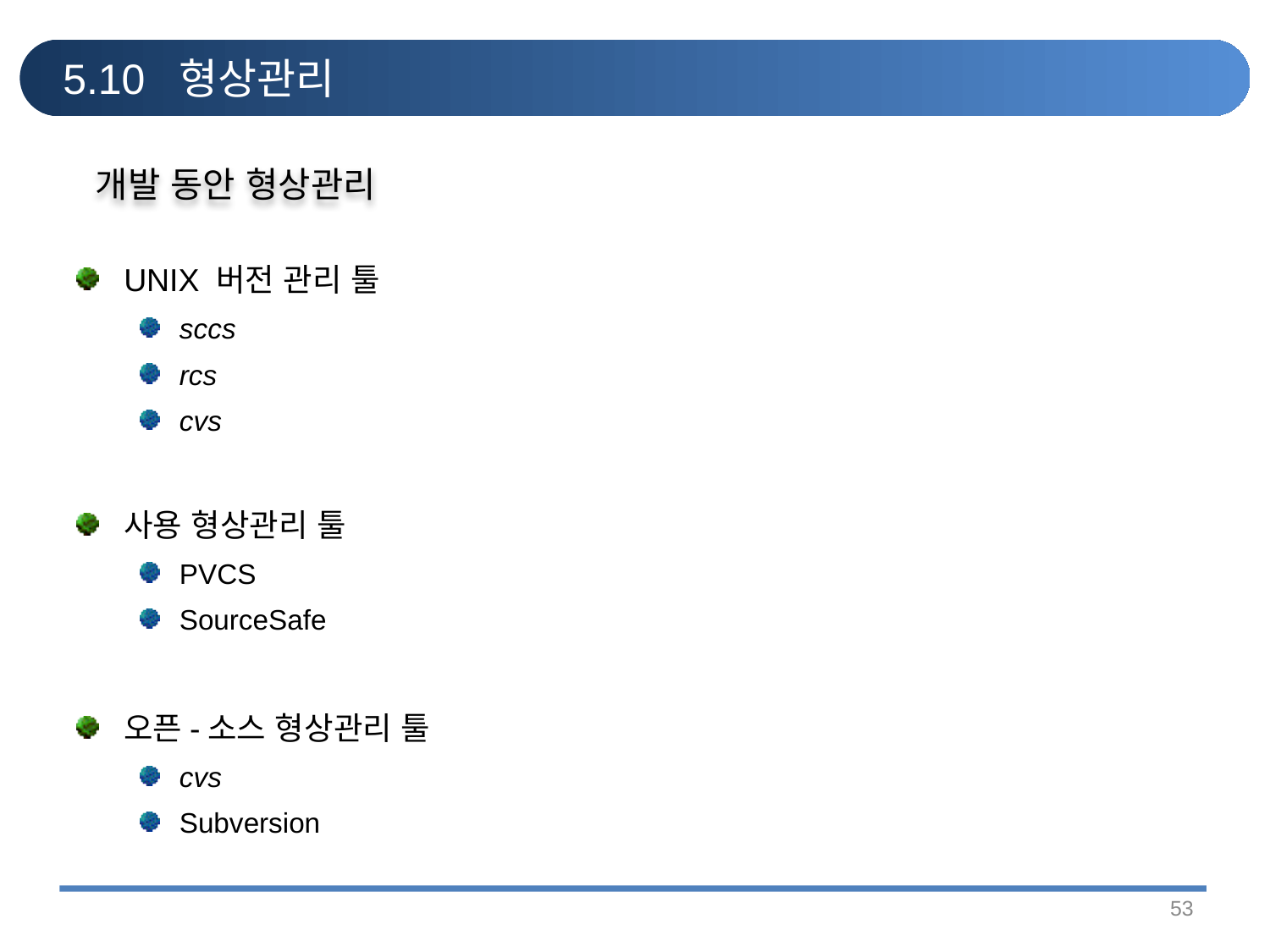

# 5.10  형상관리
개발 동안 형상관리
UNIX 버전 관리 툴
sccs
rcs
cvs

사용 형상관리 툴
PVCS
SourceSafe

오픈-소스 형상관리 툴
cvs
Subversion
53